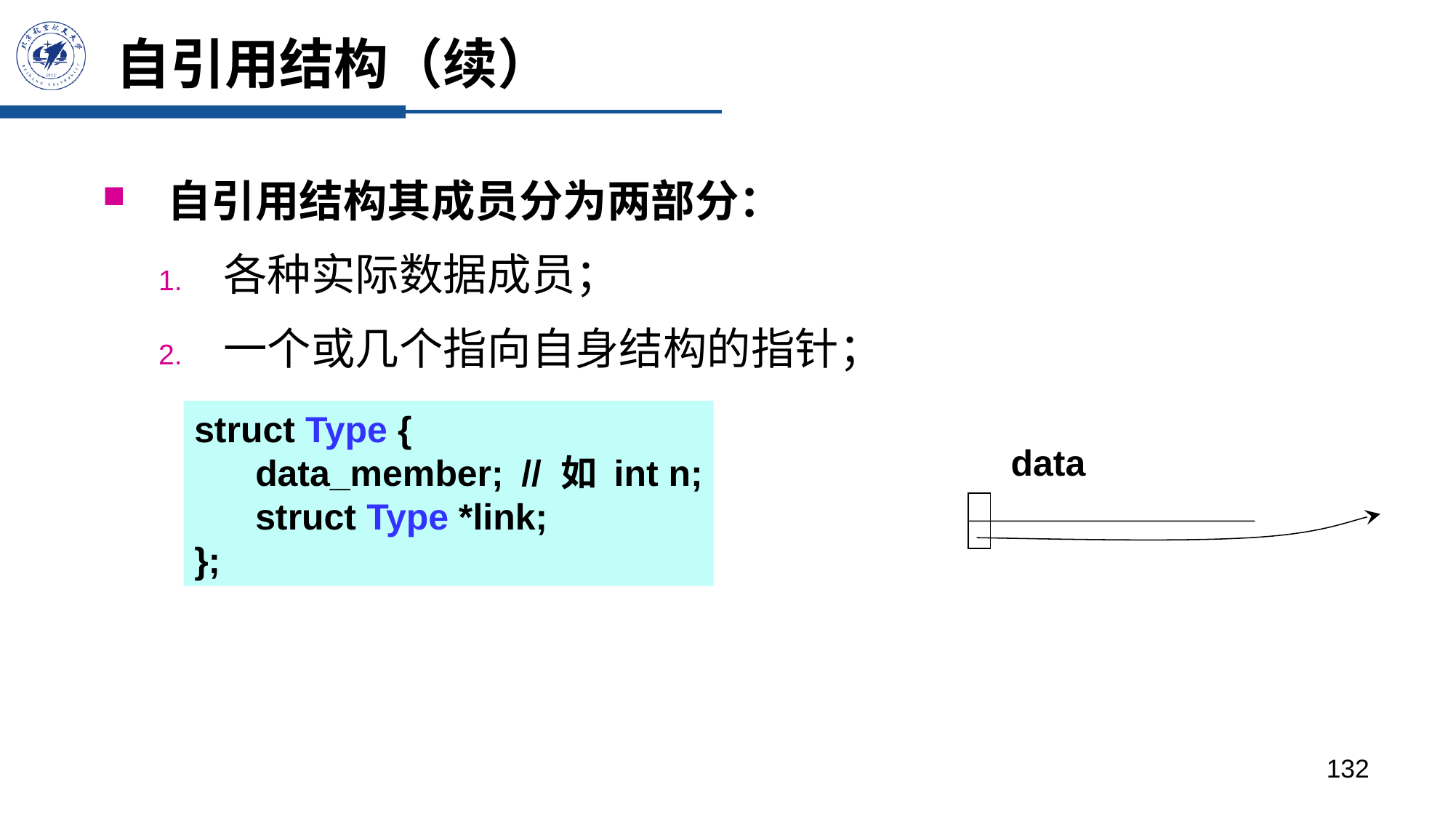

# 自引用结构（续）
自引用结构其成员分为两部分：
各种实际数据成员；
一个或几个指向自身结构的指针；
struct Type {
      data_member;	// 如 int n;
      struct Type *link;
};
data

132